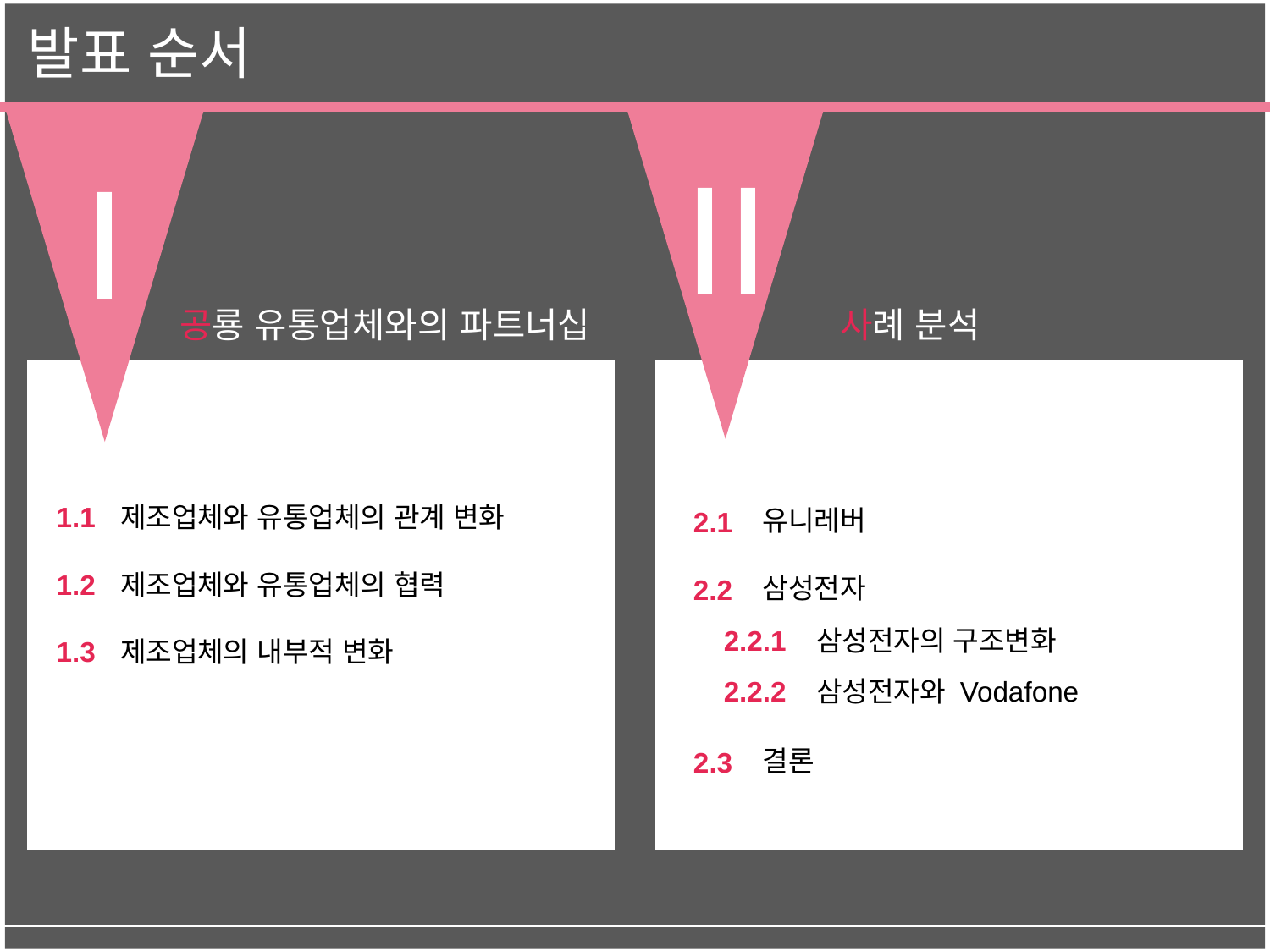

발표 순서

I
II
공룡 유통업체와의 파트너십
사례 분석

1.1
1.2
1.3
제조업체와 유통업체의 관계 변화
제조업체와 유통업체의 협력
제조업체의 내부적 변화
유니레버
삼성전자
2.1
2.2
2.2.1
2.2.2
삼성전자의 구조변화
삼성전자와 Vodafone
결론
2.3